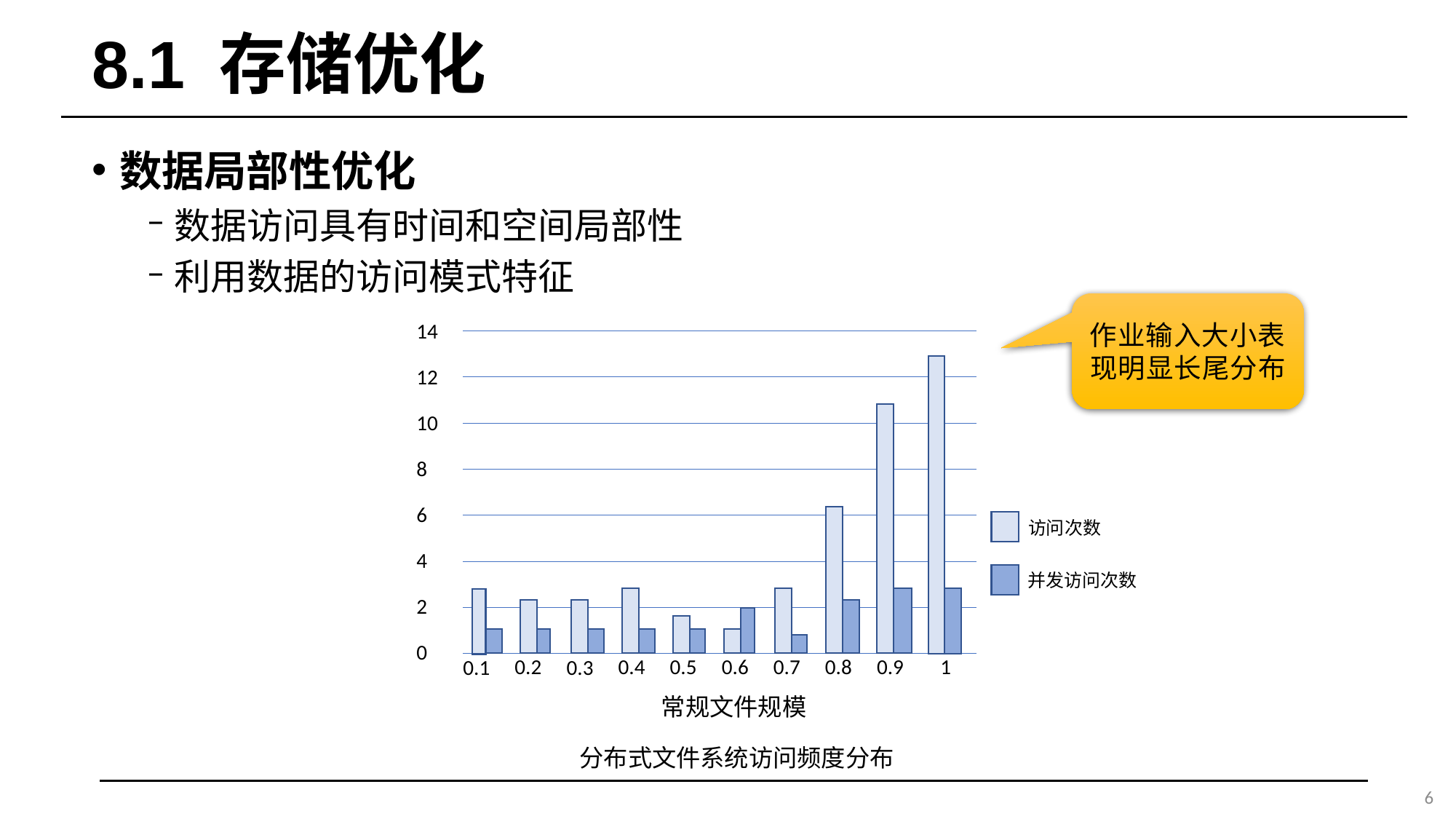

# 8.1 存储优化
数据局部性优化
数据访问具有时间和空间局部性
利用数据的访问模式特征
作业输入大小表现明显长尾分布
14

12

10
8
6

访问次数

4
并发访问次数

2

0

0.2
0.4
0.5
0.6
0.7
0.8
0.9
1
0.1
0.3
常规文件规模
分布式文件系统访问频度分布
6